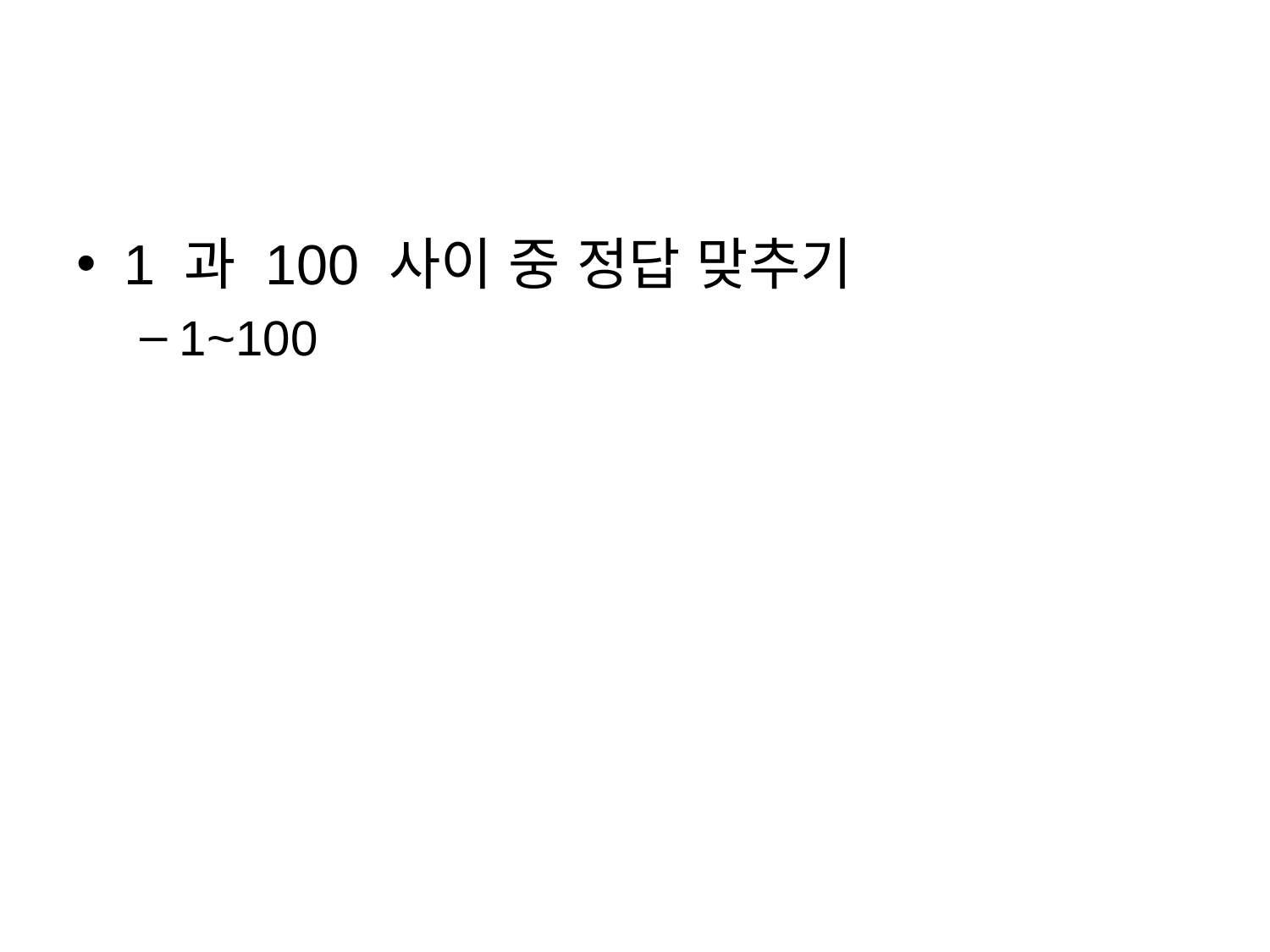

#
1 과 100 사이 중 정답 맞추기
1~100